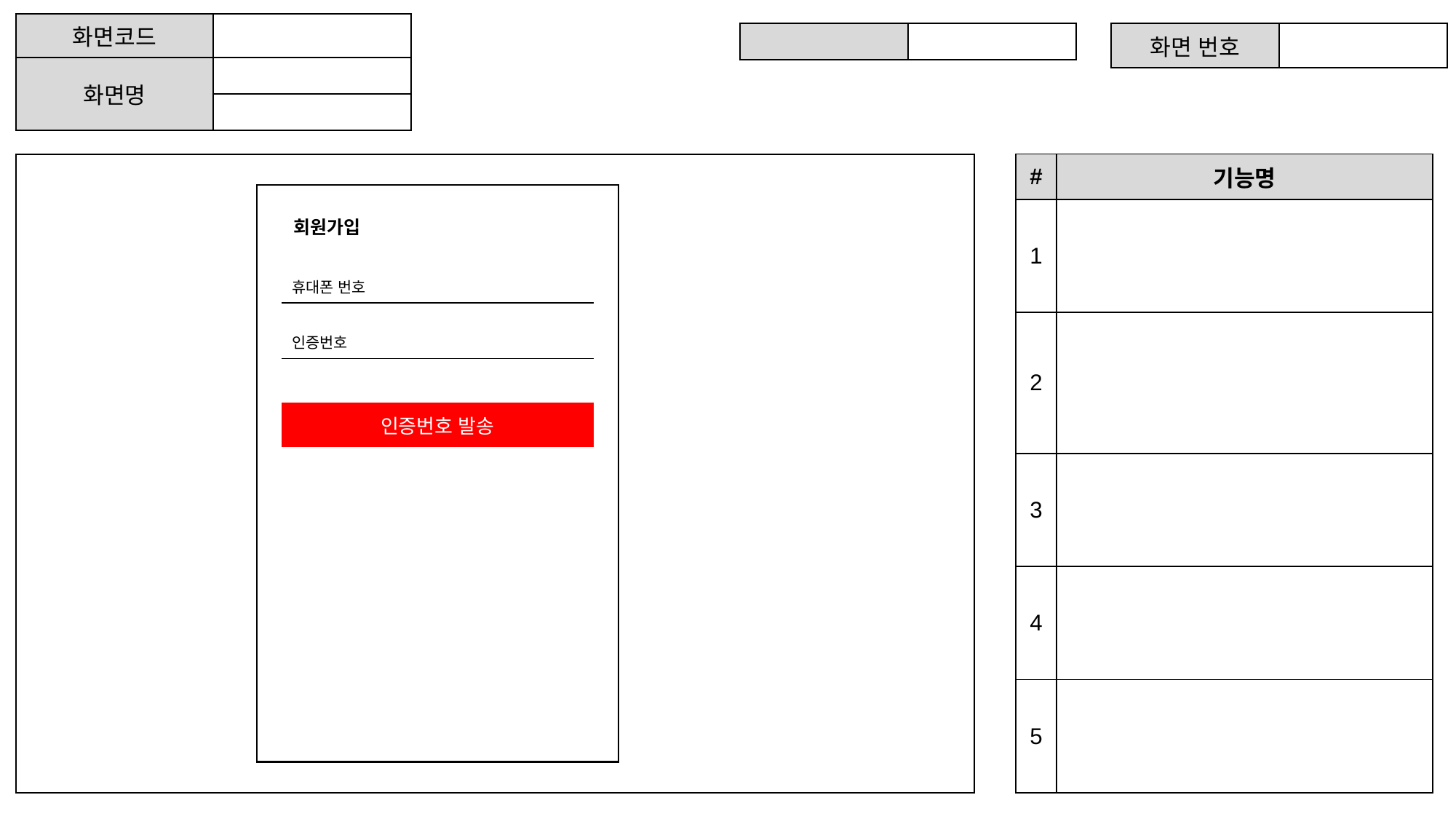

이름, 이메일, 주소, 휴대폰 번호, 닉네임, 아이디, 비밀번호
| 화면코드 |  |
| --- | --- |
| 화면명 |  |
|  |  |
|  |  |
| --- | --- |
| 화면 번호 |  |
| --- | --- |

| # | 기능명 |
| --- | --- |
| 1 |  |
| 2 |  |
| 3 |  |
| 4 |  |
| 5 |  |

회원가입
| 휴대폰 번호 |
| --- |
| 인증번호 |
| --- |
| 인증번호 발송 |
| --- |